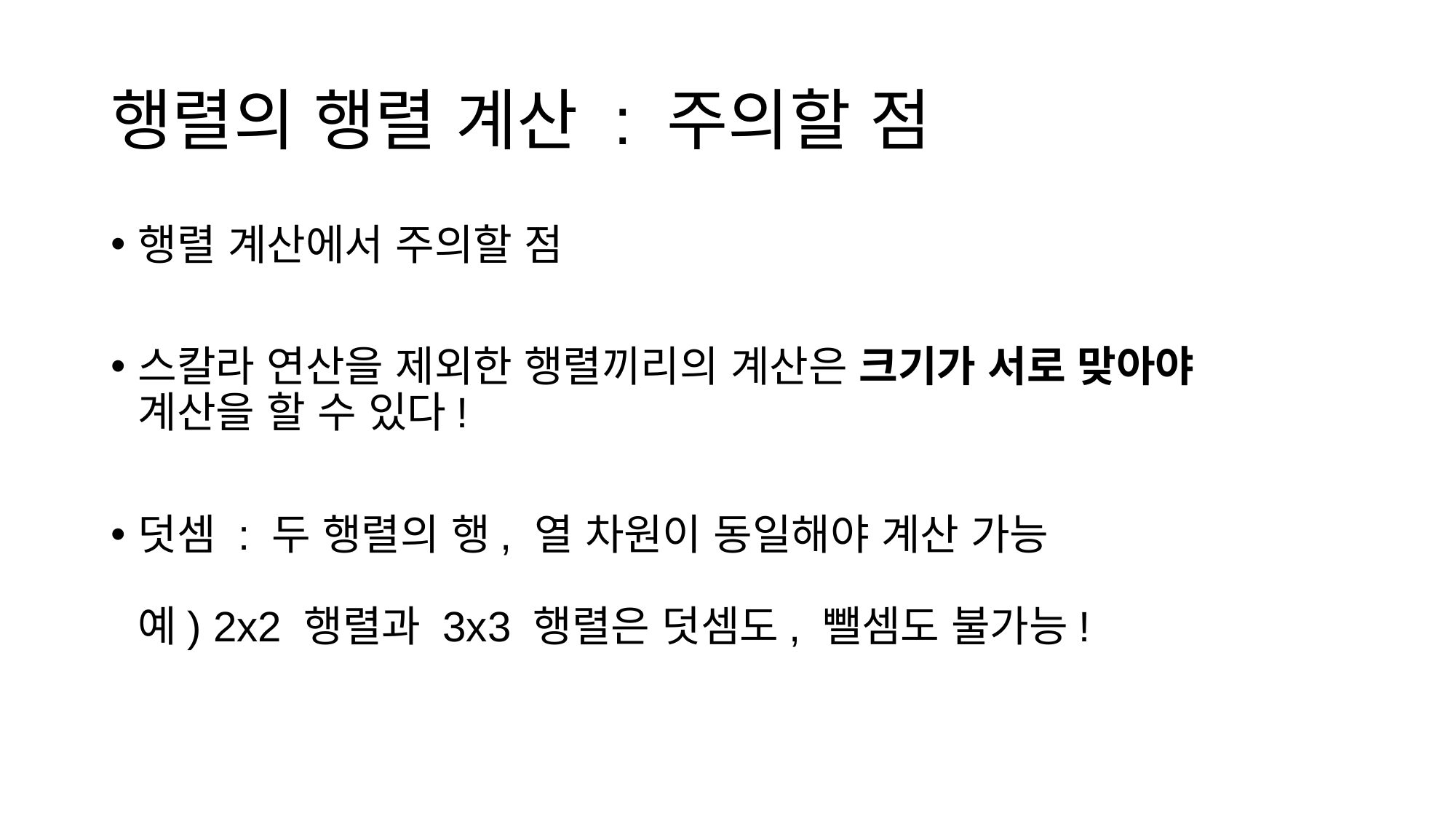

# 행렬의 행렬 계산 : 주의할 점
행렬 계산에서 주의할 점

스칼라 연산을 제외한 행렬끼리의 계산은 크기가 서로 맞아야
계산을 할 수 있다!

덧셈 : 두 행렬의 행, 열 차원이 동일해야 계산 가능
예) 2x2 행렬과 3x3 행렬은 덧셈도, 뺄셈도 불가능!